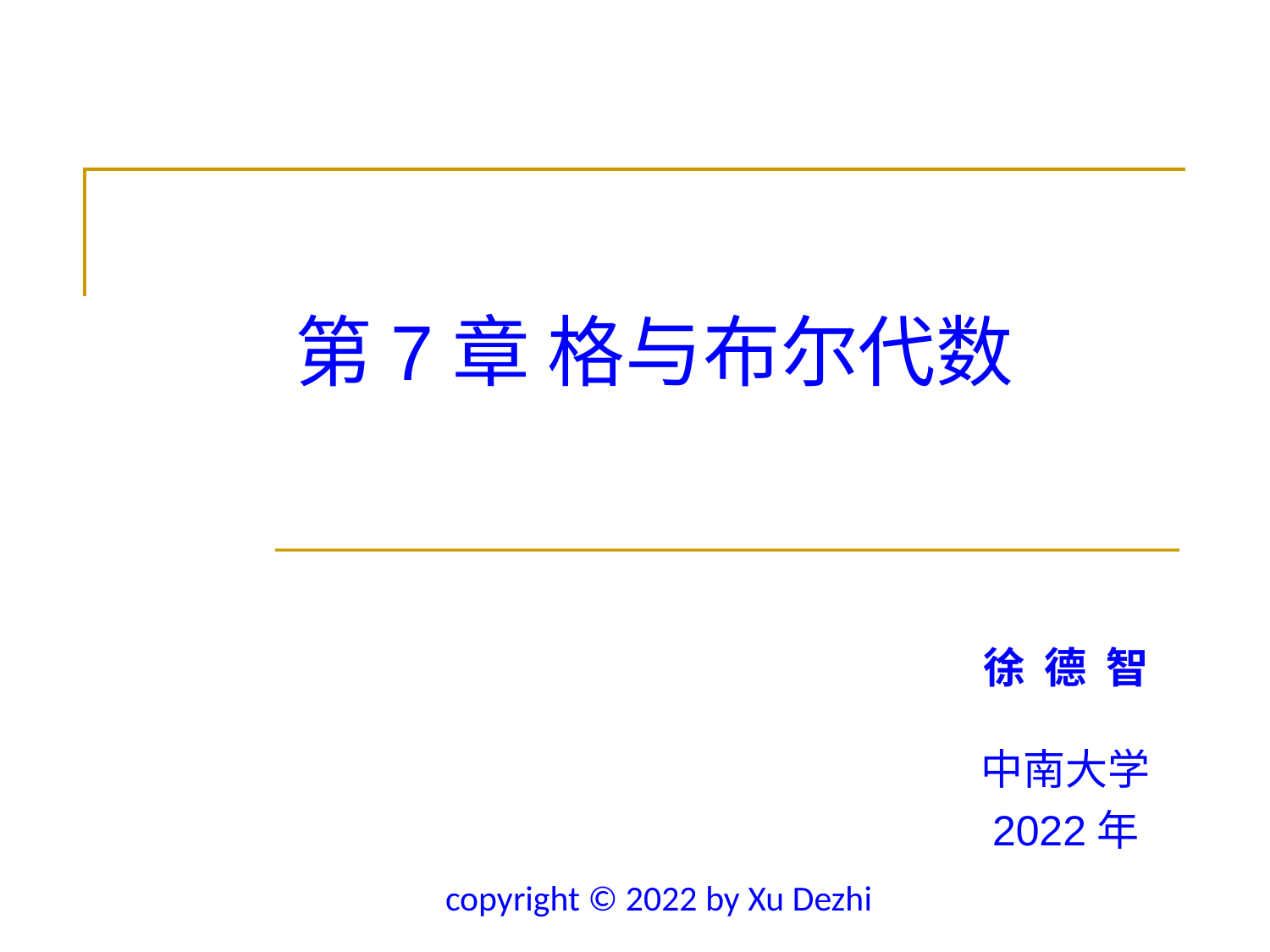

# 第7章 格与布尔代数
徐  德  智

中南大学
2022年
copyright © 2022 by Xu Dezhi